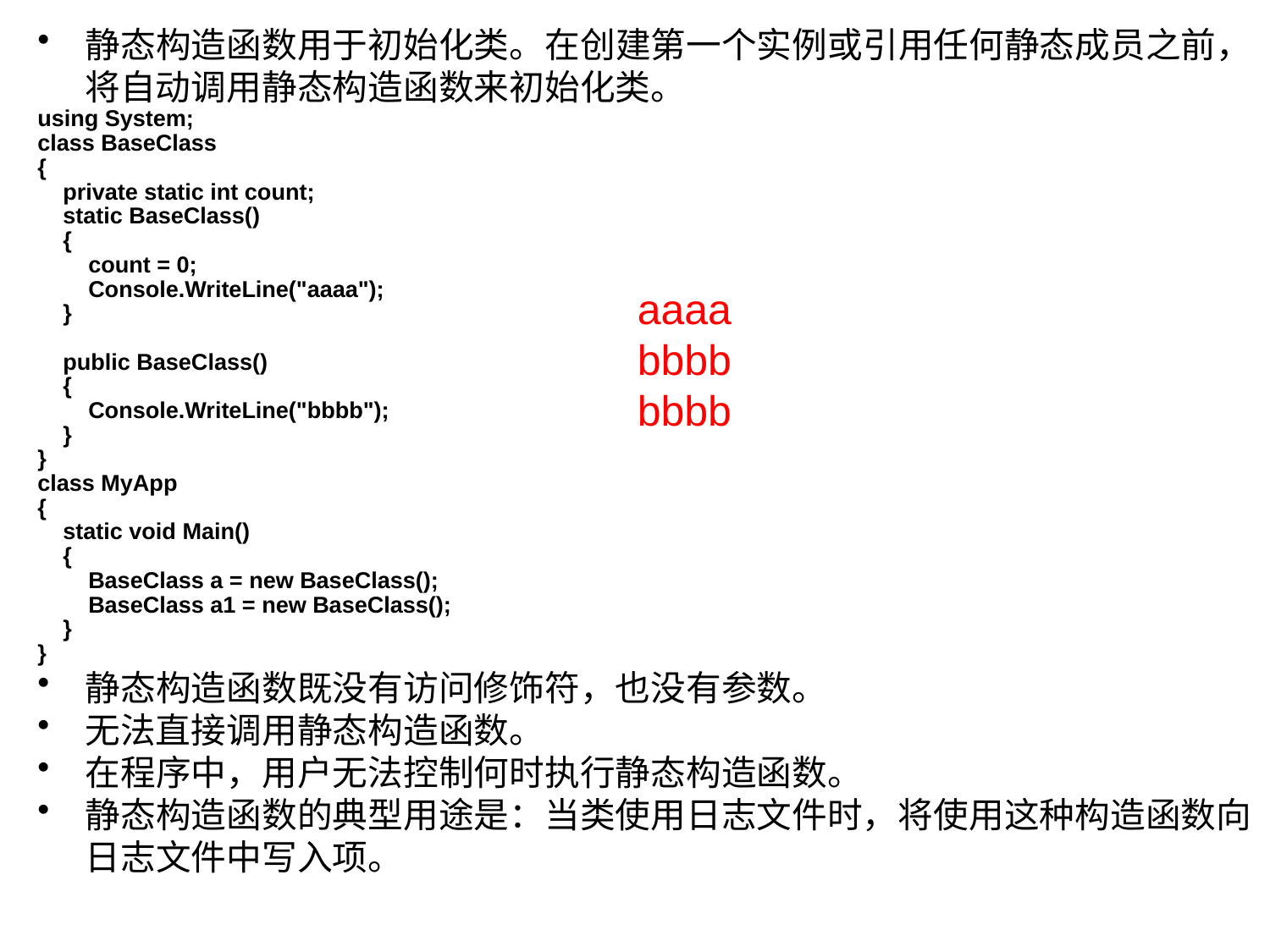

静态构造函数用于初始化类。在创建第一个实例或引用任何静态成员之前，将自动调用静态构造函数来初始化类。
using System;
class BaseClass
{
    private static int count;
    static BaseClass()
    {
        count = 0;
        Console.WriteLine("aaaa");
    }

    public BaseClass()
    {
        Console.WriteLine("bbbb");
    }
}
class MyApp
{
    static void Main()
    {
        BaseClass a = new BaseClass();
        BaseClass a1 = new BaseClass();
    }
}
静态构造函数既没有访问修饰符，也没有参数。
无法直接调用静态构造函数。
在程序中，用户无法控制何时执行静态构造函数。
静态构造函数的典型用途是：当类使用日志文件时，将使用这种构造函数向日志文件中写入项。
aaaa
bbbb
bbbb